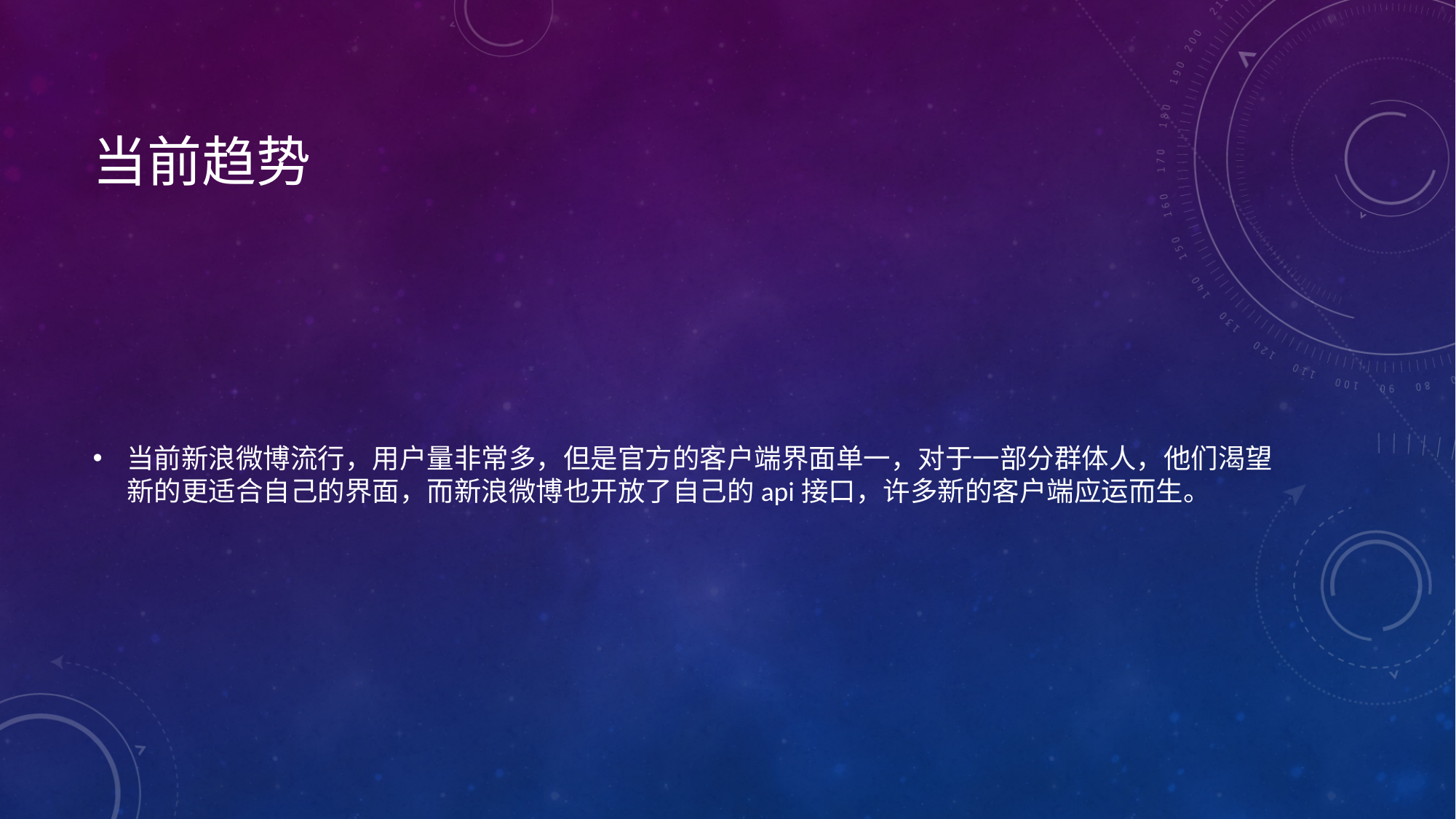

# 当前趋势
当前新浪微博流行，用户量非常多，但是官方的客户端界面单一，对于一部分群体人，他们渴望新的更适合自己的界面，而新浪微博也开放了自己的api接口，许多新的客户端应运而生。